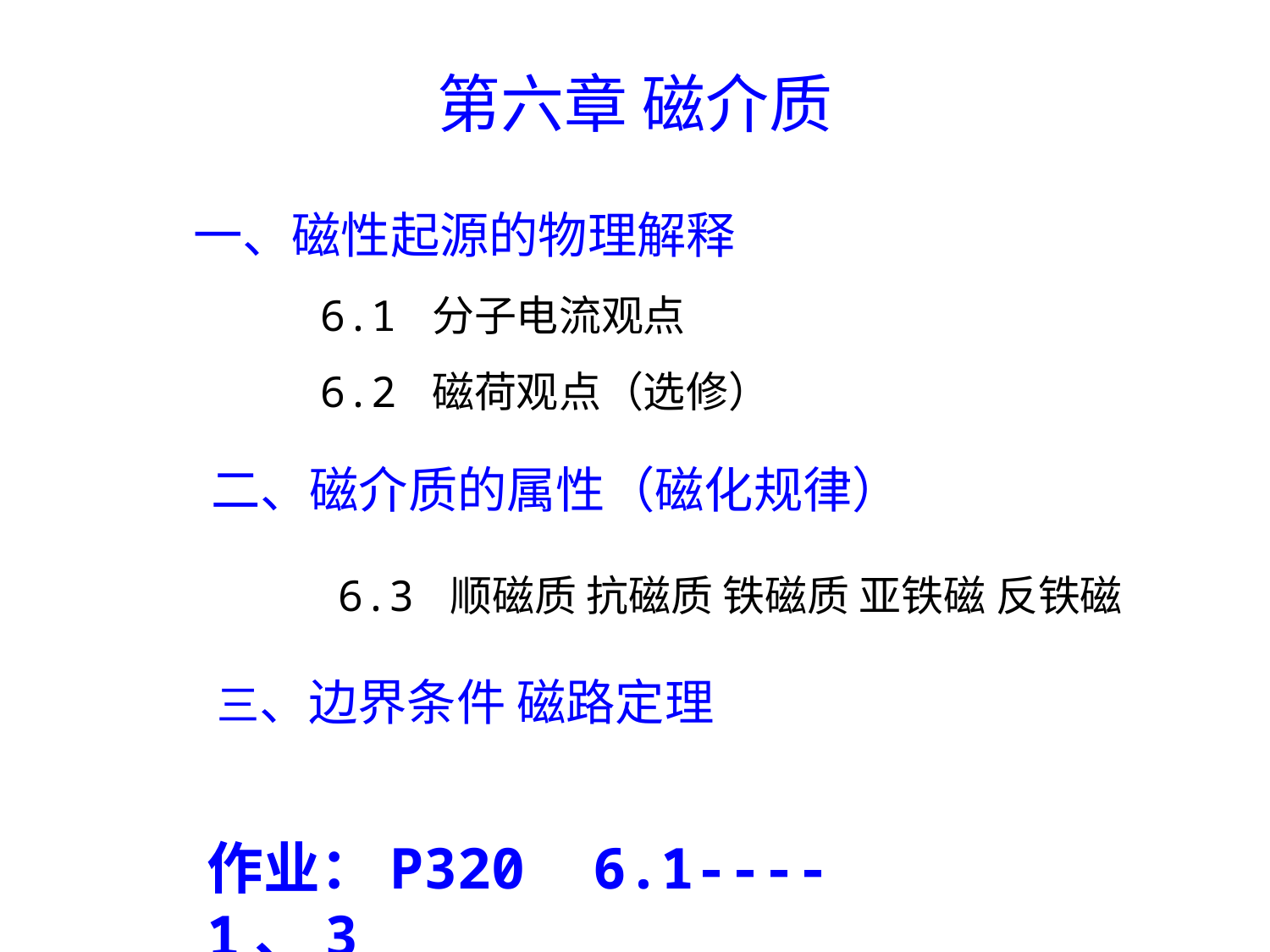

第六章 磁介质
一、磁性起源的物理解释
     6.1 分子电流观点
     6.2 磁荷观点（选修）
二、磁介质的属性（磁化规律）

     6.3 顺磁质 抗磁质 铁磁质 亚铁磁 反铁磁
三、边界条件 磁路定理

作业：P320  6.1----1、3